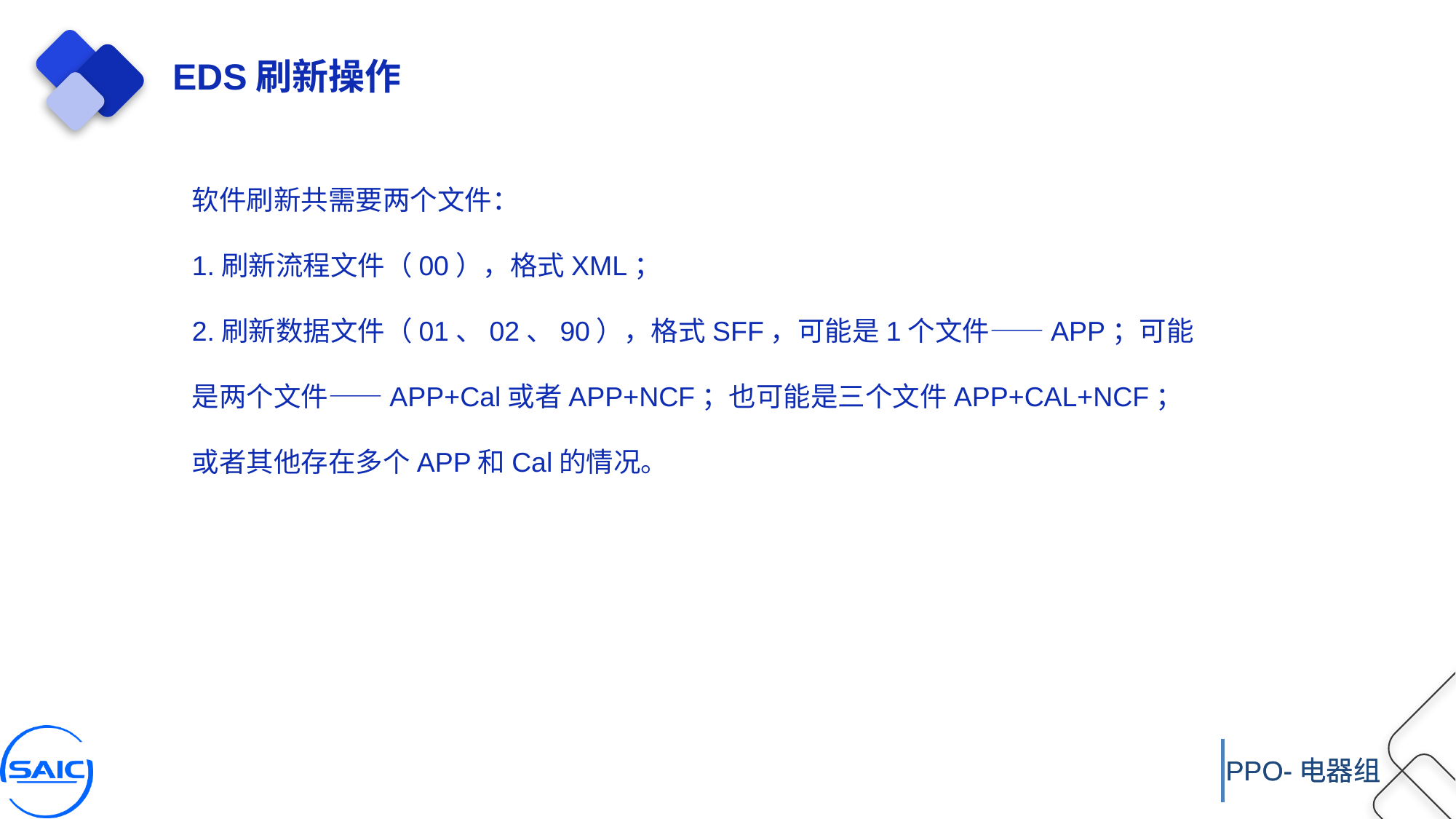

EDS刷新操作
软件刷新共需要两个文件：
1.刷新流程文件（00），格式XML；
2.刷新数据文件（01、02、90），格式SFF，可能是1个文件——APP；可能是两个文件——APP+Cal或者APP+NCF；也可能是三个文件APP+CAL+NCF；或者其他存在多个APP和Cal的情况。